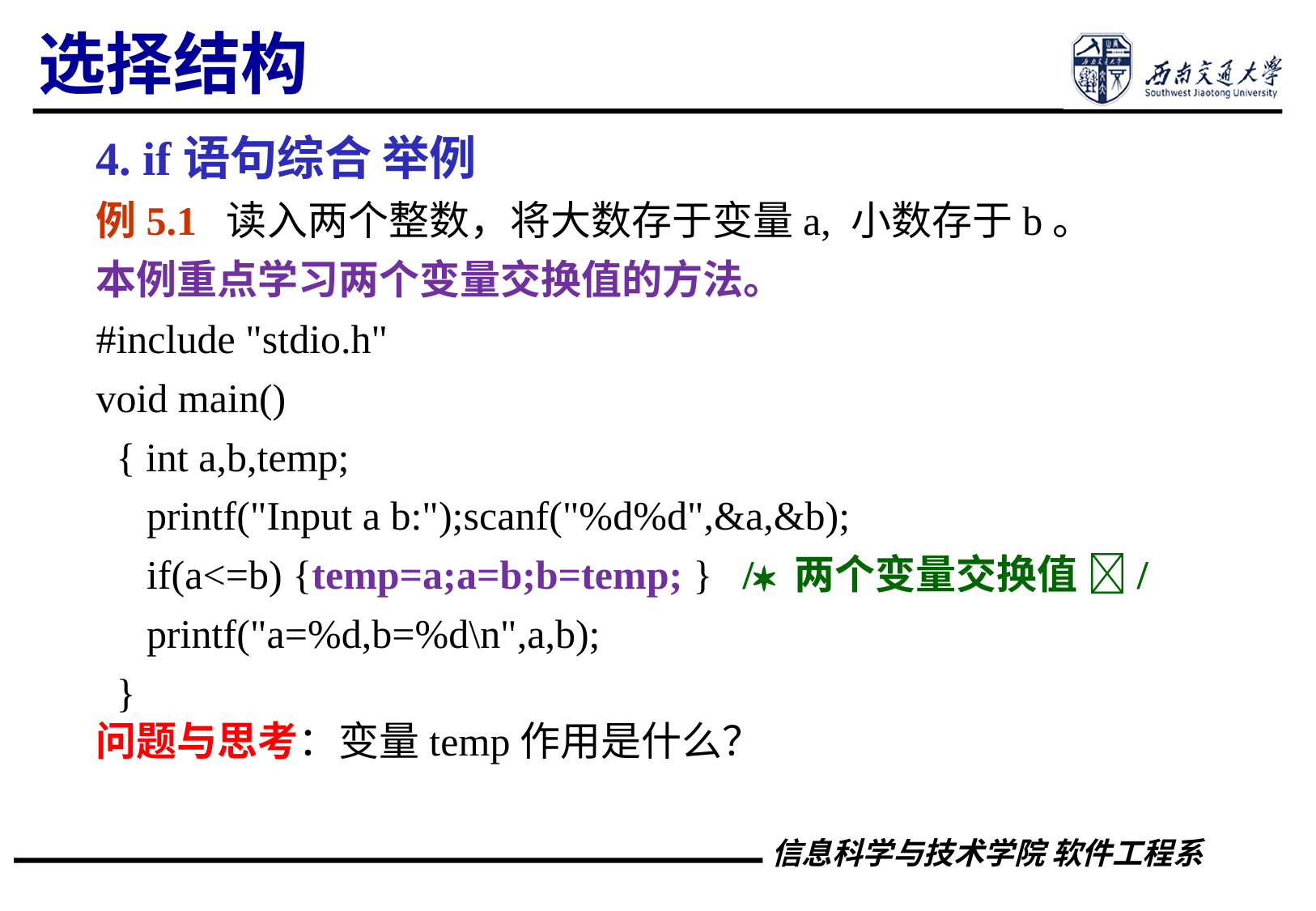

选择结构
4. if语句综合 举例
例5.1  读入两个整数，将大数存于变量a, 小数存于b。
本例重点学习两个变量交换值的方法。
#include "stdio.h"
void main()
  { int a,b,temp;
     printf("Input a b:");scanf("%d%d",&a,&b);
     if(a<=b) {temp=a;a=b;b=temp; }   /∗ 两个变量交换值 ∗/
     printf("a=%d,b=%d\n",a,b);
  }
问题与思考：变量temp作用是什么？